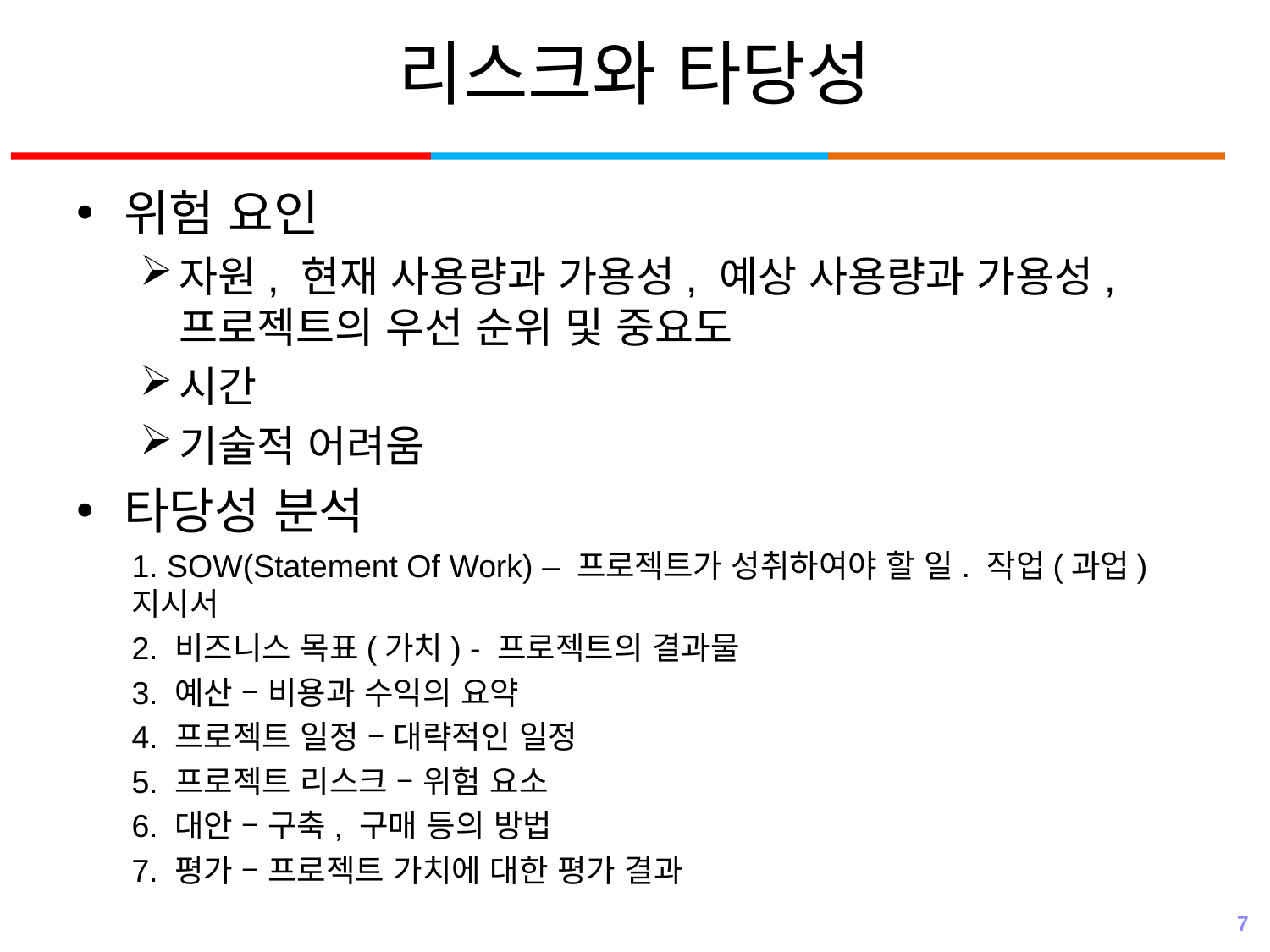

# 리스크와 타당성
위험 요인
자원, 현재 사용량과 가용성, 예상 사용량과 가용성, 프로젝트의 우선 순위 및 중요도
시간
기술적 어려움
타당성 분석
1. SOW(Statement Of Work) – 프로젝트가 성취하여야 할 일. 작업(과업)지시서
2. 비즈니스 목표(가치) - 프로젝트의 결과물
3. 예산 – 비용과 수익의 요약
4. 프로젝트 일정 – 대략적인 일정
5. 프로젝트 리스크 – 위험 요소
6. 대안 – 구축, 구매 등의 방법
7. 평가 – 프로젝트 가치에 대한 평가 결과
7